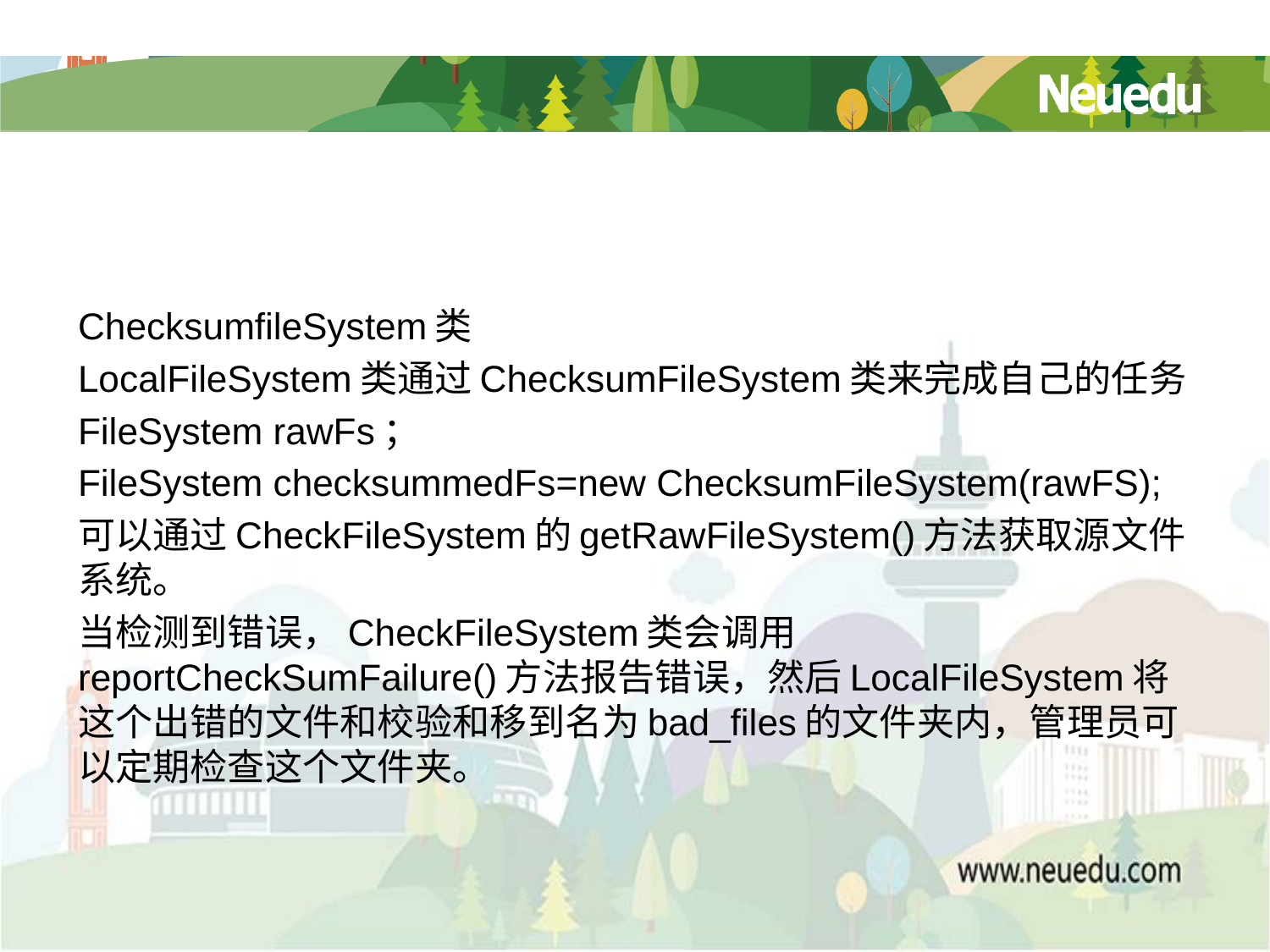

#
ChecksumfileSystem类
LocalFileSystem类通过ChecksumFileSystem类来完成自己的任务
FileSystem rawFs；
FileSystem checksummedFs=new ChecksumFileSystem(rawFS);
可以通过CheckFileSystem的getRawFileSystem()方法获取源文件系统。
当检测到错误，CheckFileSystem类会调用reportCheckSumFailure()方法报告错误，然后LocalFileSystem将这个出错的文件和校验和移到名为bad_files的文件夹内，管理员可以定期检查这个文件夹。